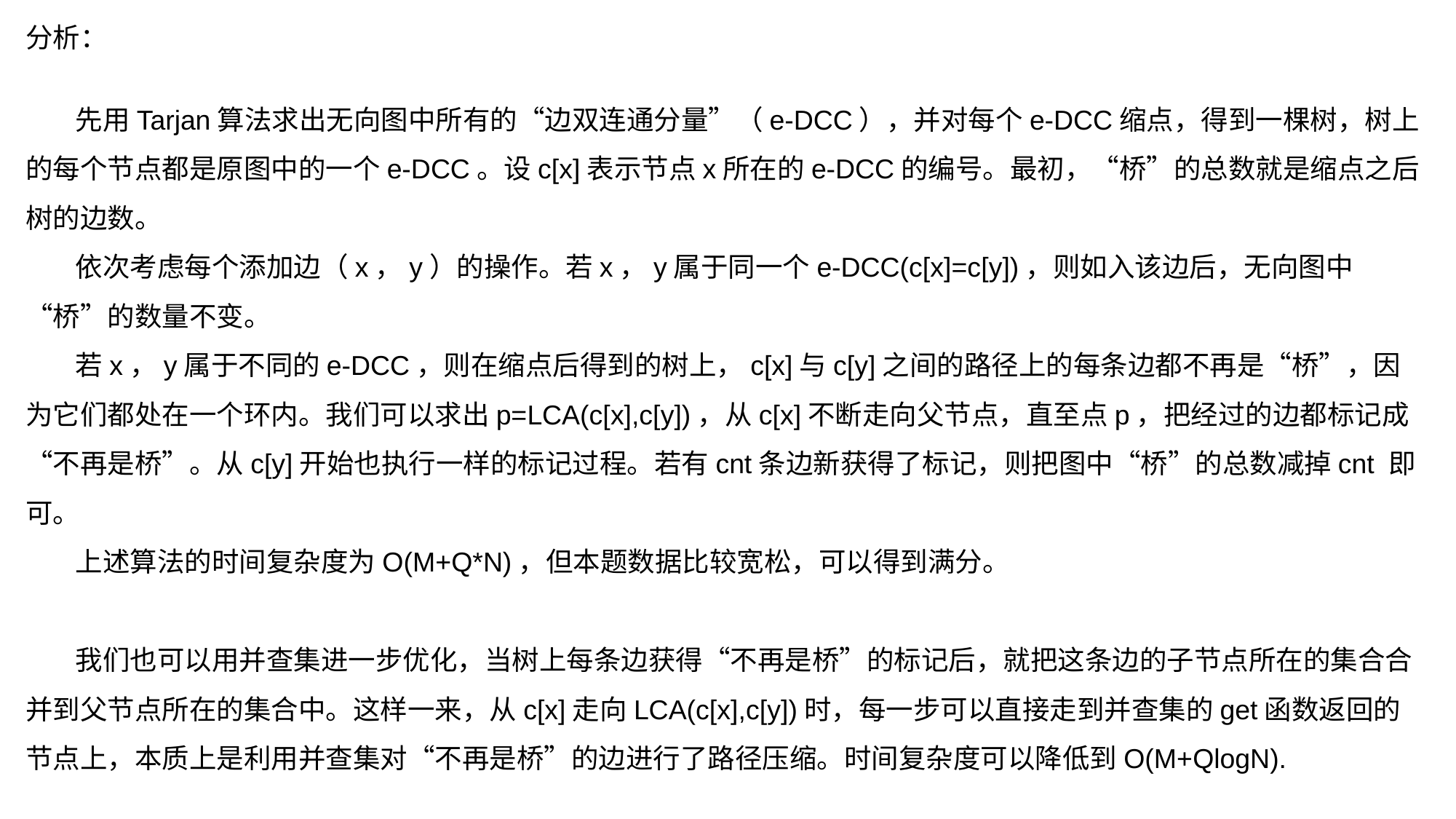

分析：

       先用Tarjan算法求出无向图中所有的“边双连通分量”（e-DCC），并对每个e-DCC缩点，得到一棵树，树上的每个节点都是原图中的一个e-DCC。设c[x]表示节点x所在的e-DCC的编号。最初，“桥”的总数就是缩点之后树的边数。
       依次考虑每个添加边（x，y）的操作。若x，y属于同一个e-DCC(c[x]=c[y])，则如入该边后，无向图中“桥”的数量不变。
       若x，y属于不同的e-DCC，则在缩点后得到的树上，c[x]与c[y]之间的路径上的每条边都不再是“桥”，因为它们都处在一个环内。我们可以求出p=LCA(c[x],c[y])，从c[x]不断走向父节点，直至点p，把经过的边都标记成“不再是桥”。从c[y]开始也执行一样的标记过程。若有cnt条边新获得了标记，则把图中“桥”的总数减掉cnt 即可。
       上述算法的时间复杂度为O(M+Q*N)，但本题数据比较宽松，可以得到满分。

       我们也可以用并查集进一步优化，当树上每条边获得“不再是桥”的标记后，就把这条边的子节点所在的集合合并到父节点所在的集合中。这样一来，从c[x]走向LCA(c[x],c[y])时，每一步可以直接走到并查集的get函数返回的节点上，本质上是利用并查集对“不再是桥”的边进行了路径压缩。时间复杂度可以降低到O(M+QlogN).